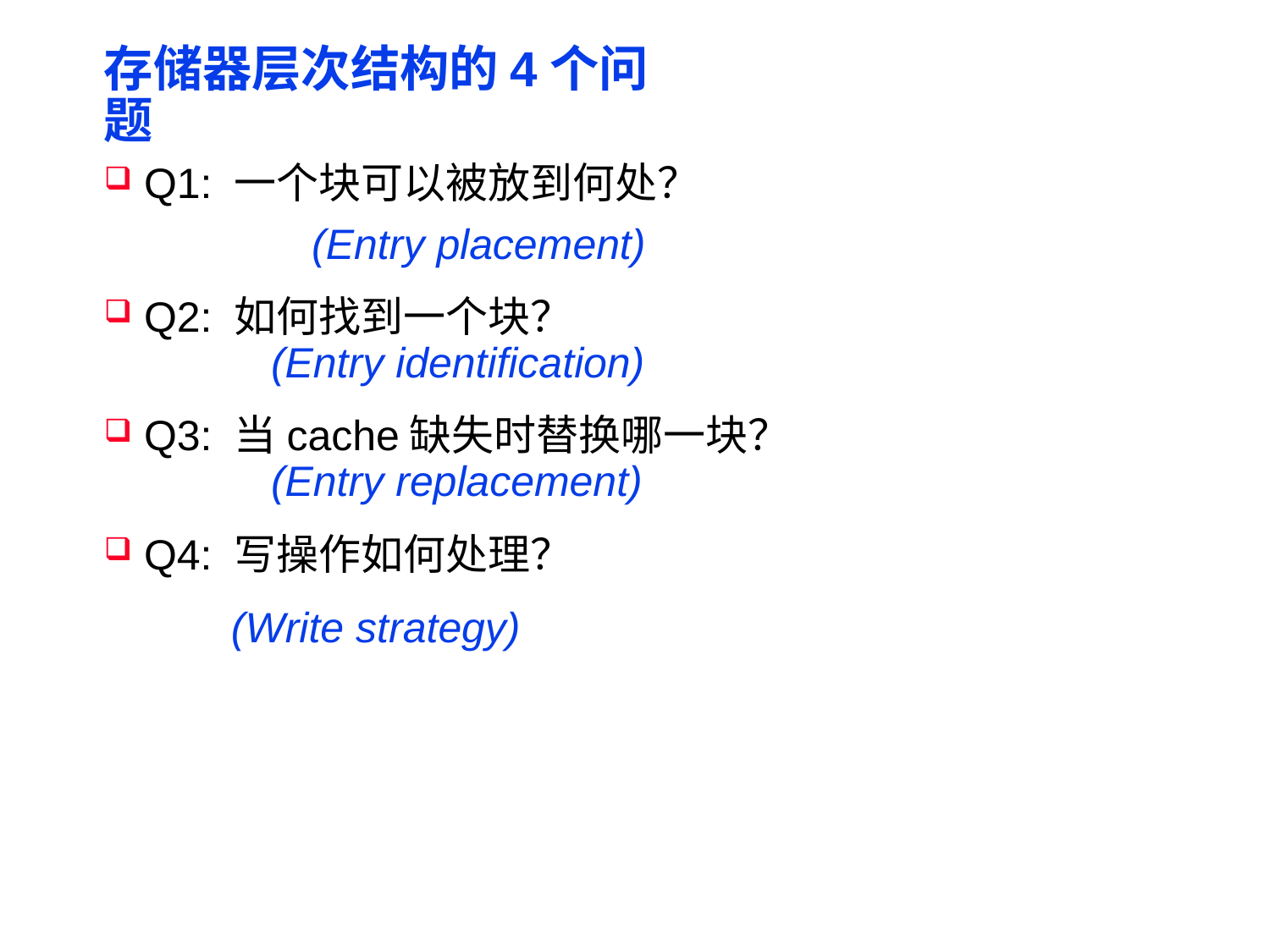

# 存储器层次结构的4个问题
Q1: 一个块可以被放到何处？
	 (Entry placement)
Q2: 如何找到一个块？
 	(Entry identification)
Q3: 当cache缺失时替换哪一块？
	(Entry replacement)
Q4: 写操作如何处理？
	(Write strategy)